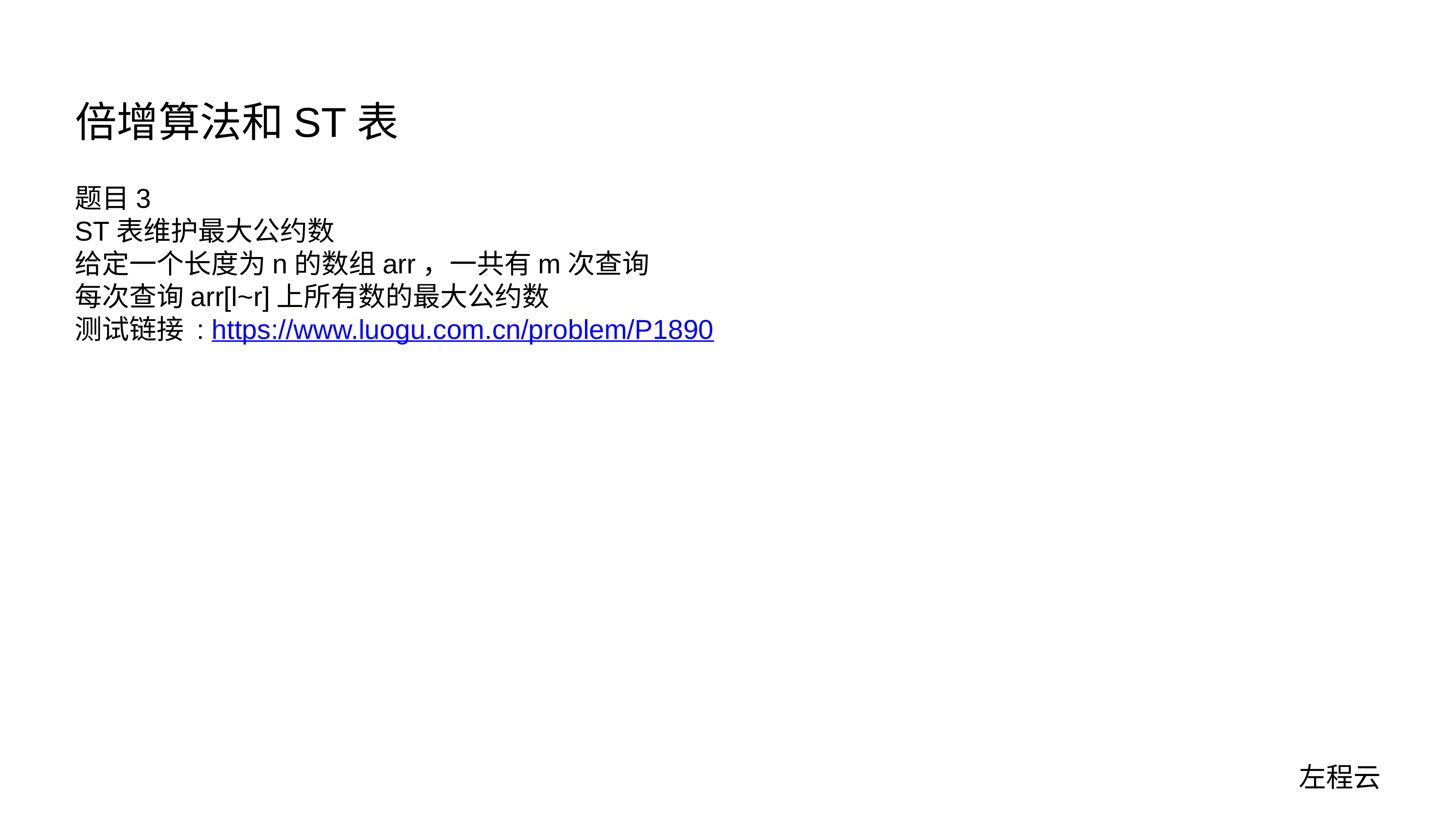

# 倍增算法和ST表
题目3
ST表维护最大公约数
给定一个长度为n的数组arr，一共有m次查询
每次查询arr[l~r]上所有数的最大公约数
测试链接 : https://www.luogu.com.cn/problem/P1890
左程云